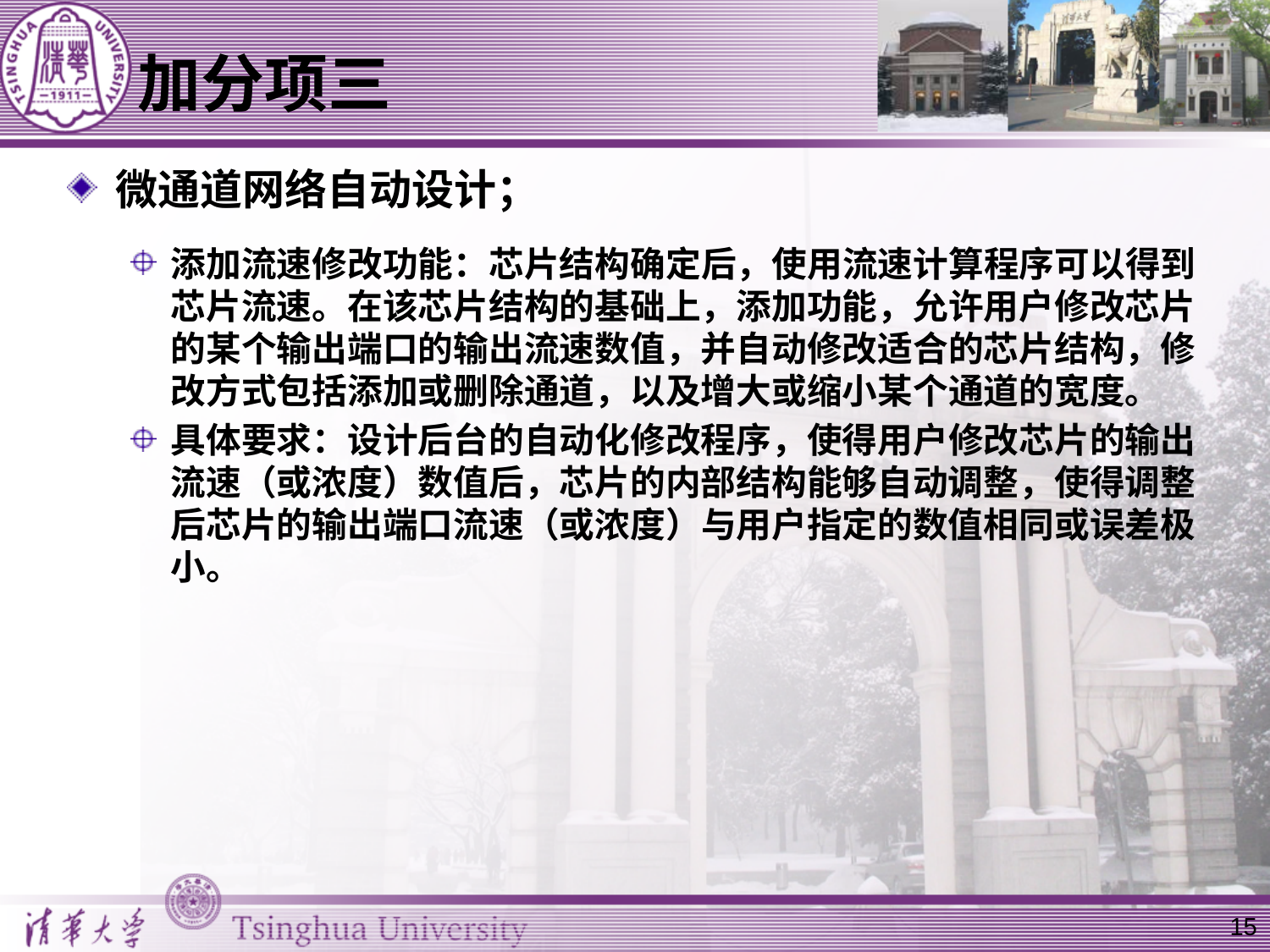

# 加分项三
微通道网络自动设计；
添加流速修改功能：芯片结构确定后，使用流速计算程序可以得到芯片流速。在该芯片结构的基础上，添加功能，允许用户修改芯片的某个输出端口的输出流速数值，并自动修改适合的芯片结构，修改方式包括添加或删除通道，以及增大或缩小某个通道的宽度。
具体要求：设计后台的自动化修改程序，使得用户修改芯片的输出流速（或浓度）数值后，芯片的内部结构能够自动调整，使得调整后芯片的输出端口流速（或浓度）与用户指定的数值相同或误差极小。
15